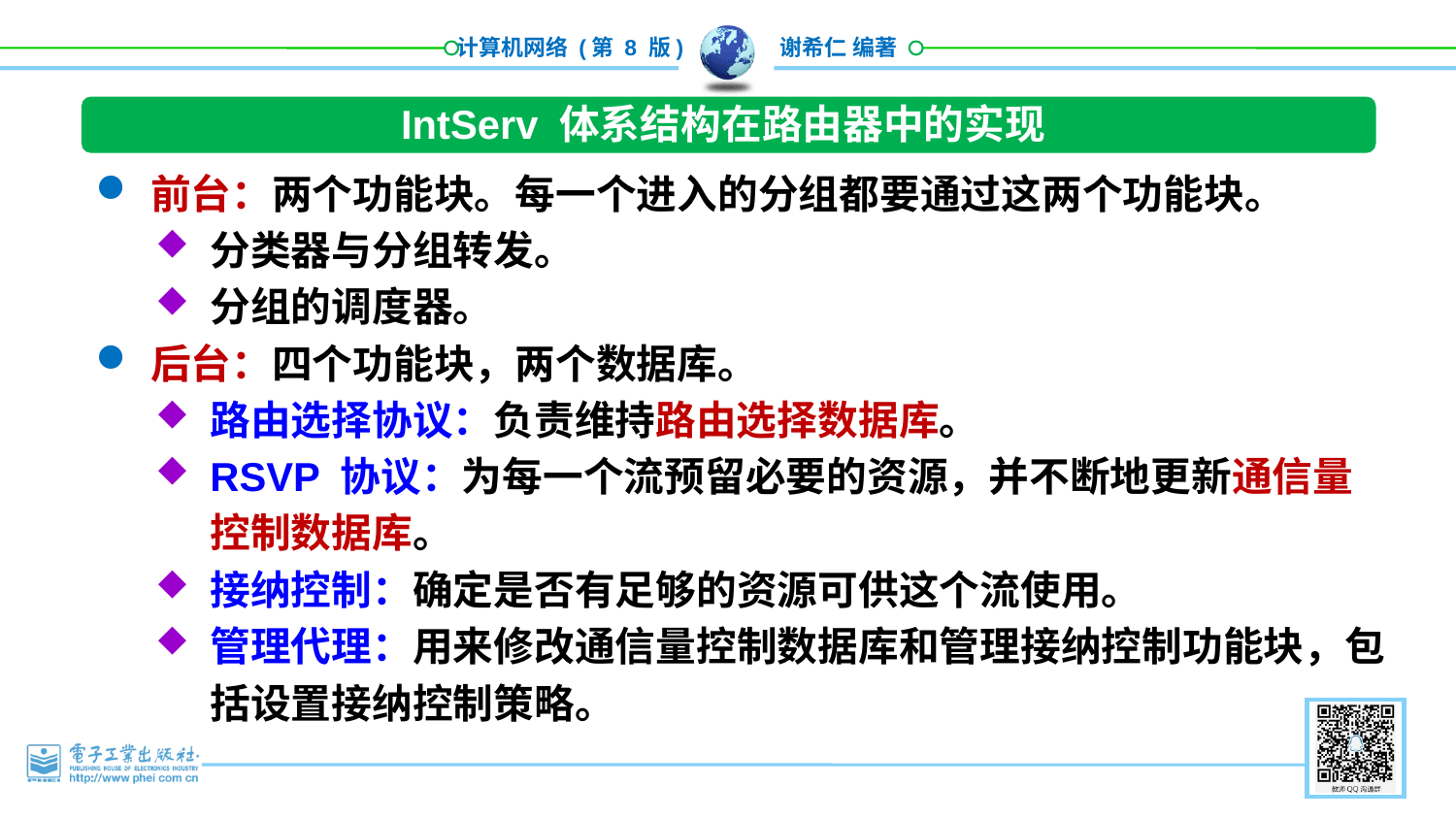

IntServ 体系结构在路由器中的实现

前台：两个功能块。每一个进入的分组都要通过这两个功能块。
分类器与分组转发。
分组的调度器。
后台：四个功能块，两个数据库。
路由选择协议：负责维持路由选择数据库。
RSVP 协议：为每一个流预留必要的资源，并不断地更新通信量控制数据库。
接纳控制：确定是否有足够的资源可供这个流使用。
管理代理：用来修改通信量控制数据库和管理接纳控制功能块，包括设置接纳控制策略。